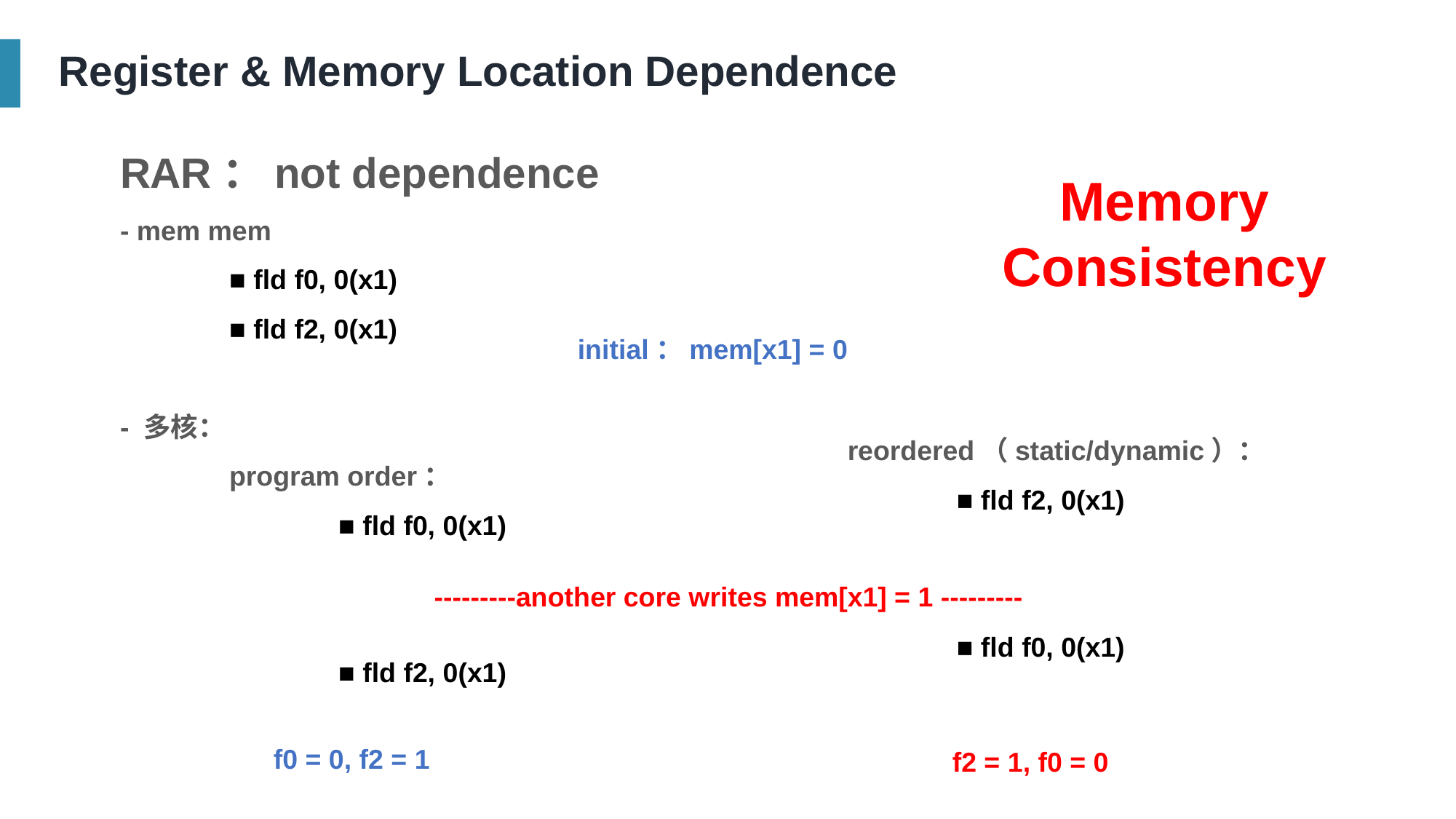

Register & Memory Location Dependence

RAR：not dependence
- mem mem
	■ fld f0, 0(x1)
	■ fld f2, 0(x1)

- 多核：
	program order：
		■ fld f0, 0(x1)

	■ fld f2, 0(x1)

	reordered（static/dynamic）：
		■ fld f2, 0(x1)

	■ fld f0, 0(x1)

Memory Consistency
initial：mem[x1] = 0
---------another core writes mem[x1] = 1 ---------
f0 = 0, f2 = 1
f2 = 1, f0 = 0